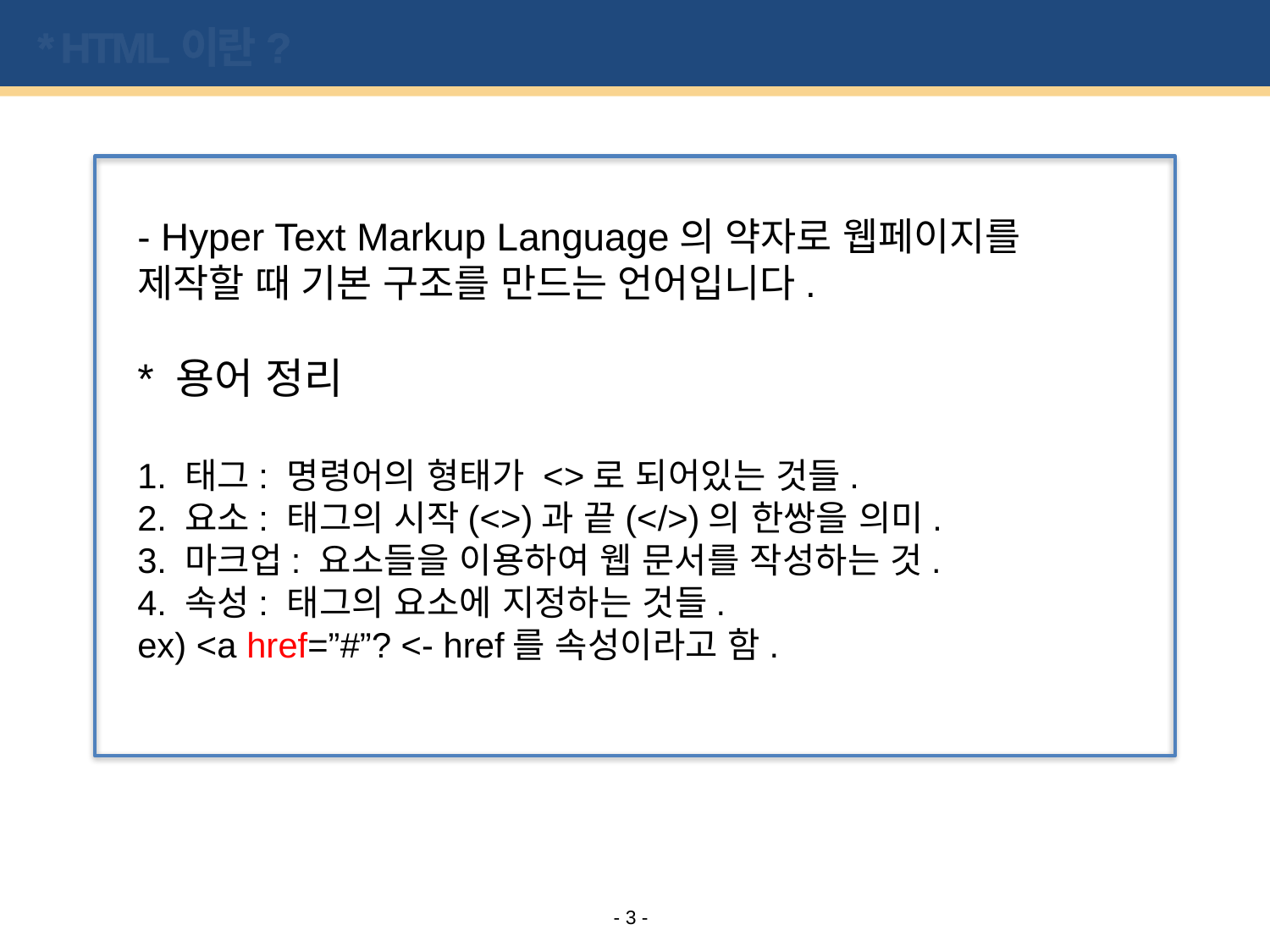

# * HTML이란?

- Hyper Text Markup Language의 약자로 웹페이지를 제작할 때 기본 구조를 만드는 언어입니다.

* 용어 정리

1. 태그: 명령어의 형태가 <>로 되어있는 것들.
2. 요소: 태그의 시작(<>)과 끝(</>)의 한쌍을 의미.
3. 마크업: 요소들을 이용하여 웹 문서를 작성하는 것.
4. 속성: 태그의 요소에 지정하는 것들.
ex) <a href=”#”? <- href를 속성이라고 함.